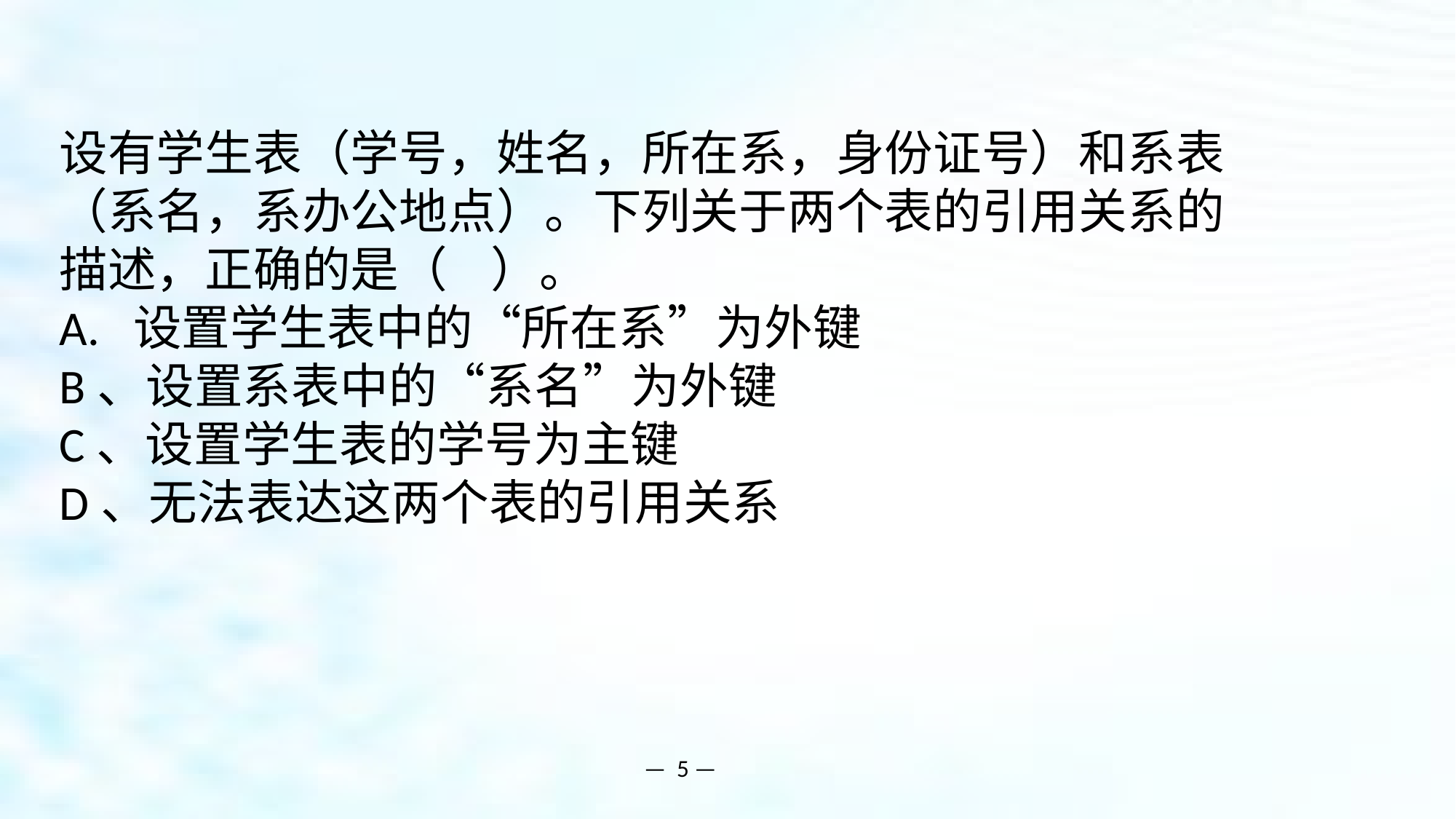

设有学生表（学号，姓名，所在系，身份证号）和系表（系名，系办公地点）。下列关于两个表的引用关系的描述，正确的是（    ）。
A.  设置学生表中的“所在系”为外键
B、设置系表中的“系名”为外键
C、设置学生表的学号为主键
D、无法表达这两个表的引用关系